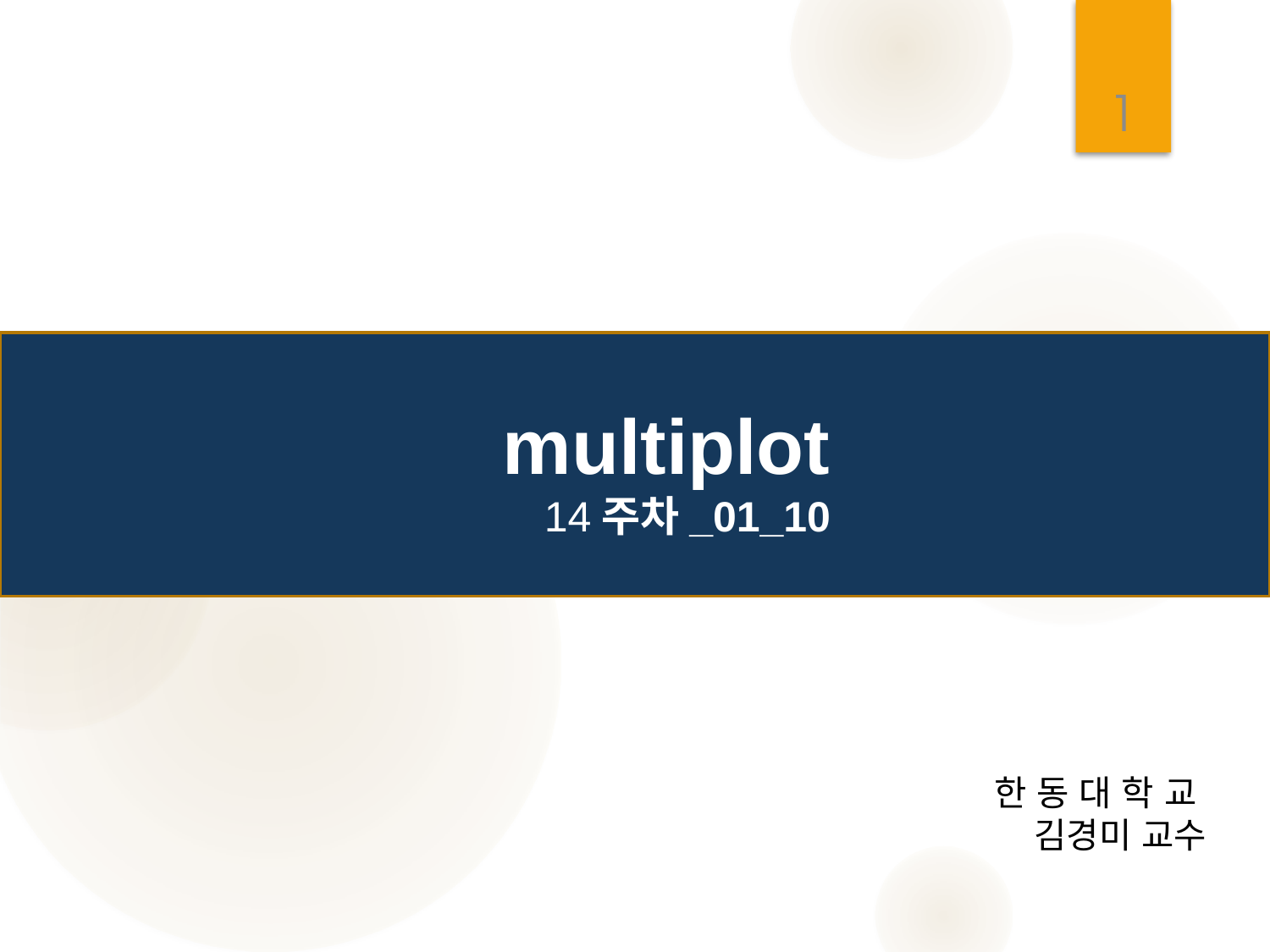

1

# multiplot 14주차_01_10
한 동 대 학 교
김경미 교수